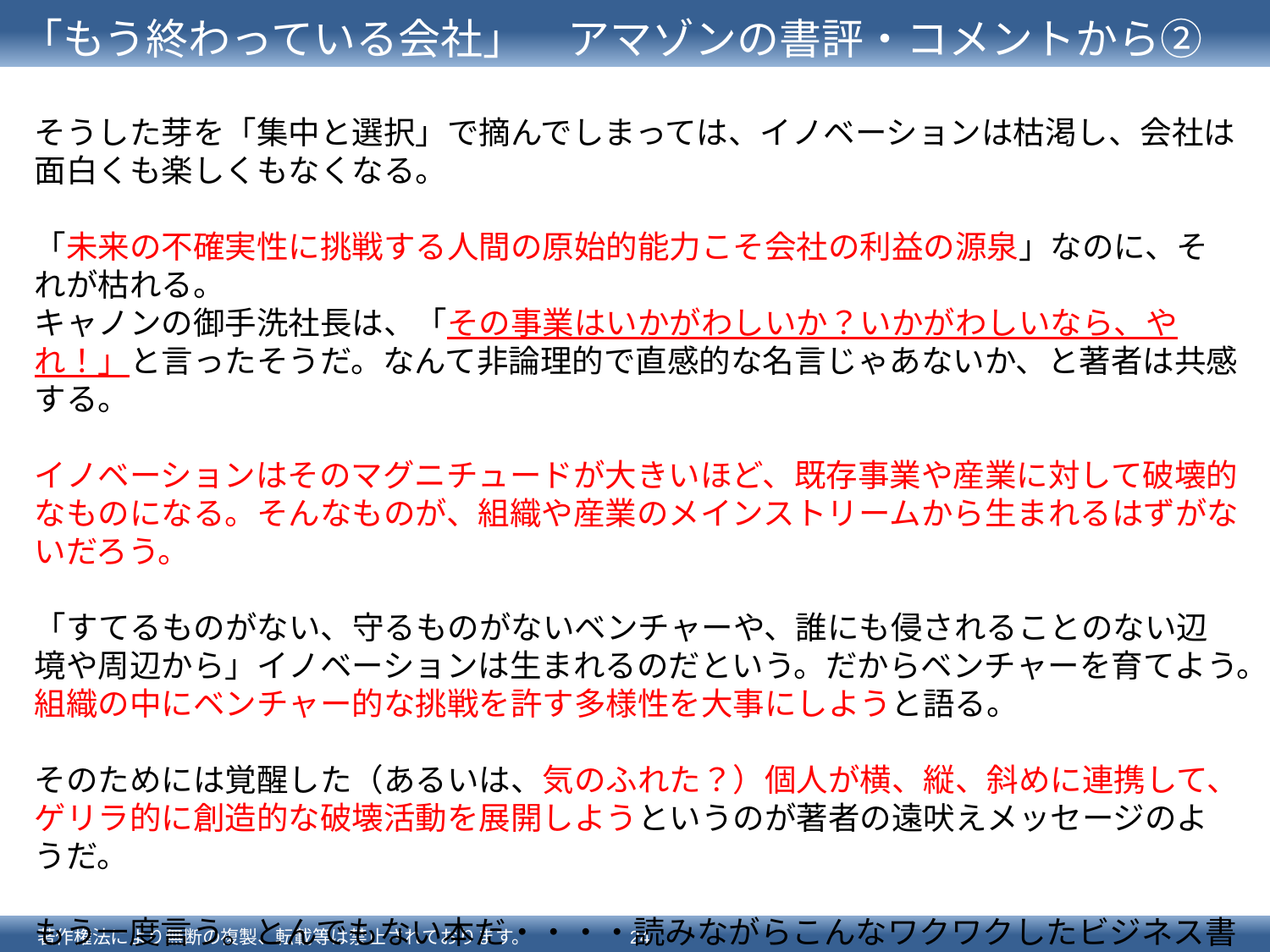

「もう終わっている会社」　アマゾンの書評・コメントから②
そうした芽を「集中と選択」で摘んでしまっては、イノベーションは枯渇し、会社は面白くも楽しくもなくなる。

「未来の不確実性に挑戦する人間の原始的能力こそ会社の利益の源泉」なのに、それが枯れる。
キャノンの御手洗社長は、「その事業はいかがわしいか？いかがわしいなら、やれ！」と言ったそうだ。なんて非論理的で直感的な名言じゃあないか、と著者は共感する。

イノベーションはそのマグニチュードが大きいほど、既存事業や産業に対して破壊的なものになる。そんなものが、組織や産業のメインストリームから生まれるはずがないだろう。

「すてるものがない、守るものがないベンチャーや、誰にも侵されることのない辺境や周辺から」イノベーションは生まれるのだという。だからベンチャーを育てよう。組織の中にベンチャー的な挑戦を許す多様性を大事にしようと語る。
そのためには覚醒した（あるいは、気のふれた？）個人が横、縦、斜めに連携して、ゲリラ的に創造的な破壊活動を展開しようというのが著者の遠吠えメッセージのようだ。
もう一度言う。とんでもない本だ・・・・読みながらこんなワクワクしたビジネス書ははじめてだ。